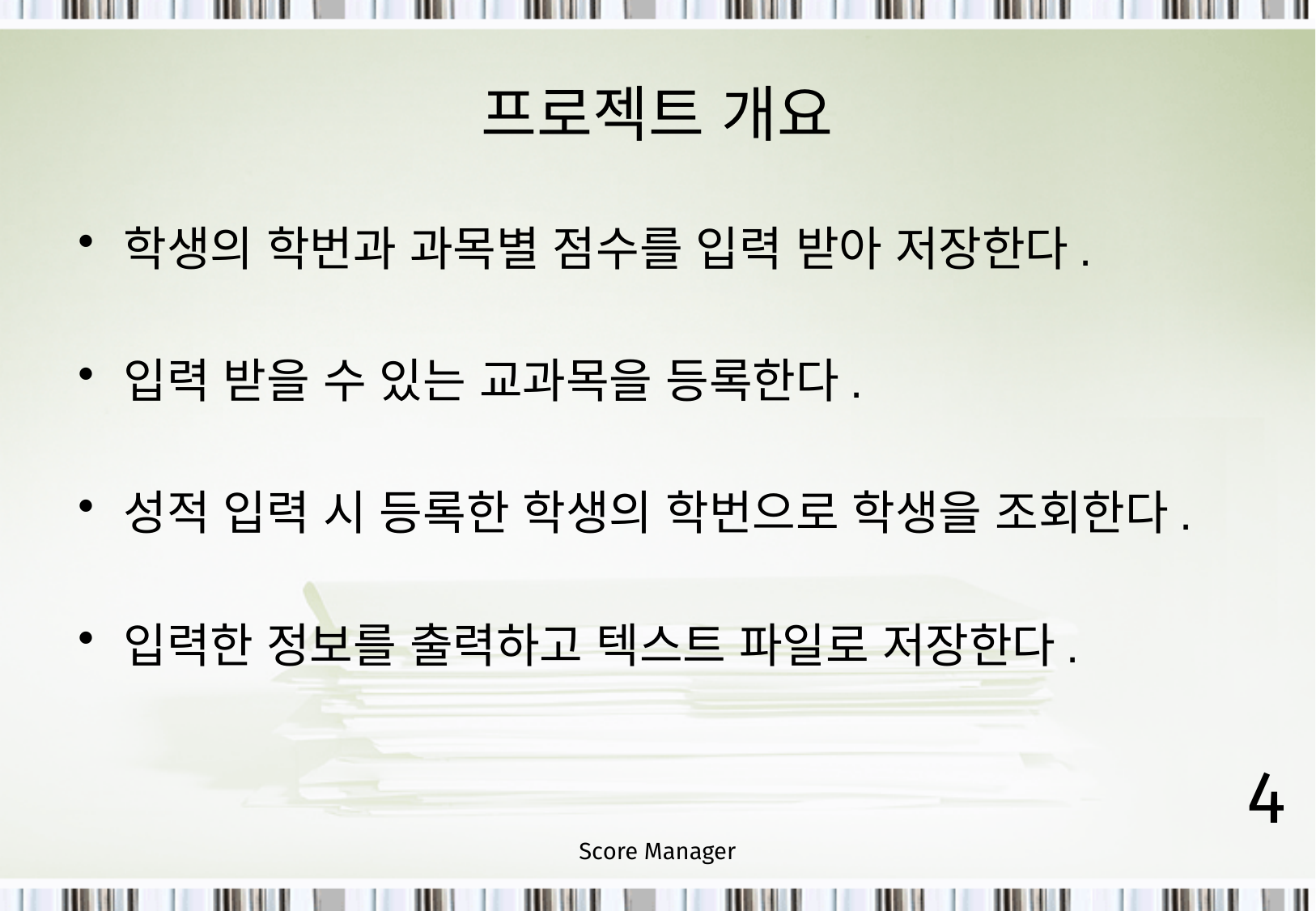

# 프로젝트 개요
학생의 학번과 과목별 점수를 입력 받아 저장한다.

입력 받을 수 있는 교과목을 등록한다.

성적 입력 시 등록한 학생의 학번으로 학생을 조회한다.

입력한 정보를 출력하고 텍스트 파일로 저장한다.
4
Score Manager